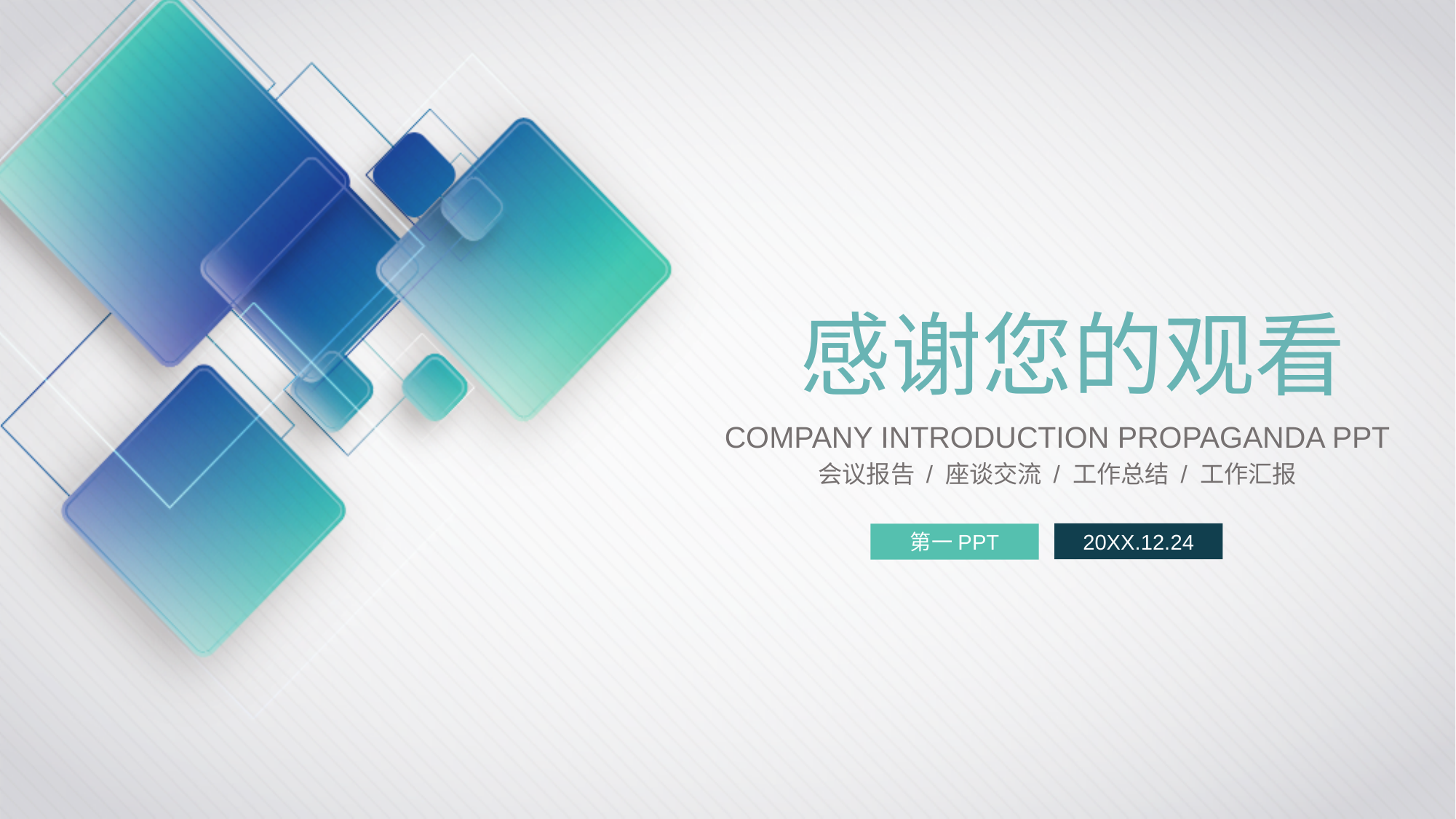

感谢您的观看
COMPANY INTRODUCTION PROPAGANDA PPT
会议报告 / 座谈交流 / 工作总结 / 工作汇报
20XX.12.24
第一PPT